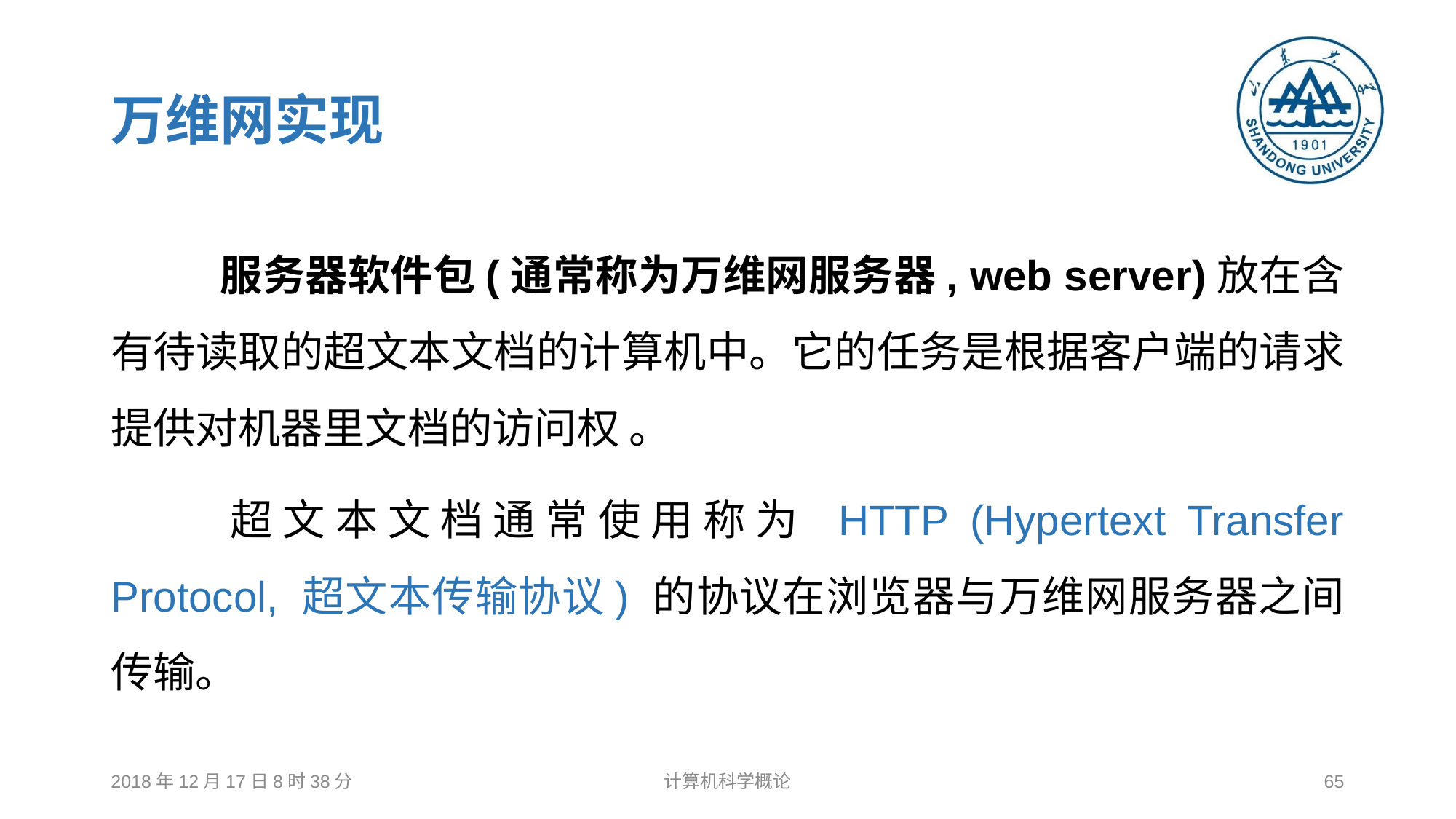

# 万维网实现
	服务器软件包(通常称为万维网服务器, web server)放在含有待读取的超文本文档的计算机中。它的任务是根据客户端的请求提供对机器里文档的访问权 。
	超文本文档通常使用称为 HTTP (Hypertext Transfer Protocol, 超文本传输协议) 的协议在浏览器与万维网服务器之间传输。
2018年12月17日8时38分
计算机科学概论
65